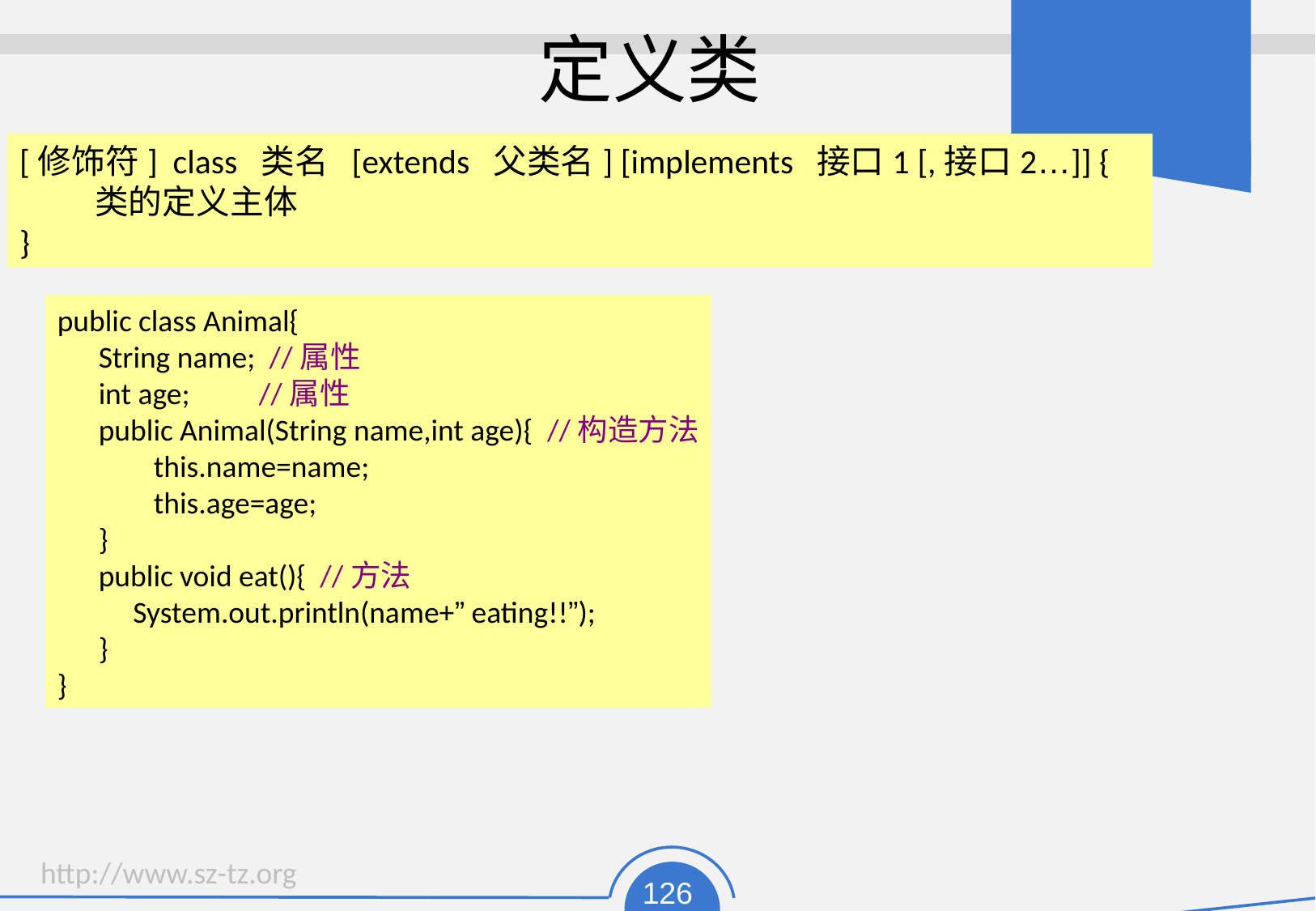

# 定义类
[修饰符]  class  类名  [extends  父类名] [implements  接口1 [,接口2…]] {
         类的定义主体
}
public class Animal{
      String name;  //属性
      int age;          //属性
      public Animal(String name,int age){  //构造方法
              this.name=name;
              this.age=age;
      }
      public void eat(){  //方法
           System.out.println(name+” eating!!”);
      }
}